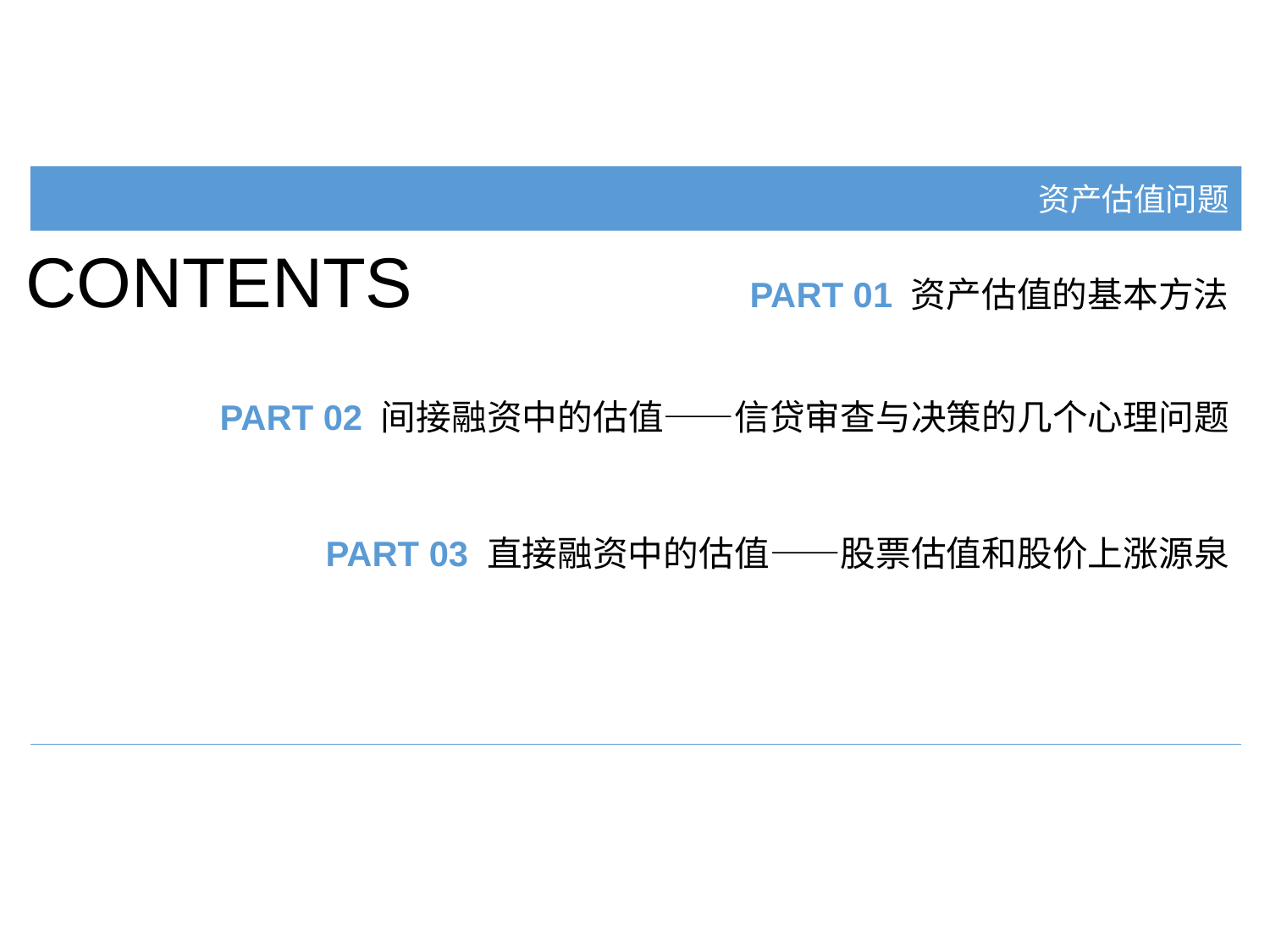

资产估值问题
CONTENTS
PART 01 资产估值的基本方法
PART 02 间接融资中的估值——信贷审查与决策的几个心理问题
PART 03 直接融资中的估值——股票估值和股价上涨源泉